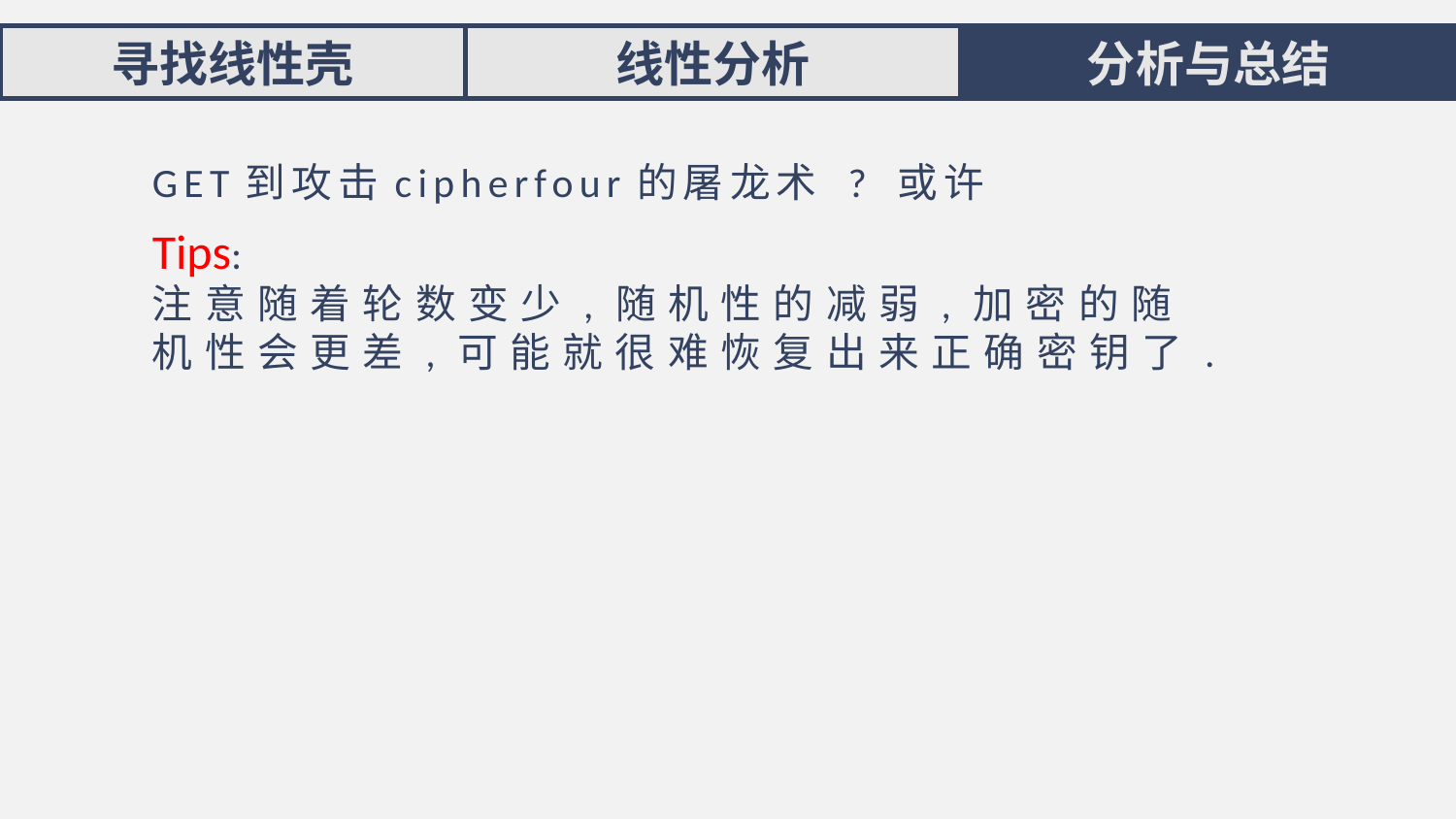

寻找线性壳
线性分析
分析与总结
GET到攻击cipherfour的屠龙术 ? 或许
Tips:
注意随着轮数变少,随机性的减弱,加密的随机性会更差,可能就很难恢复出来正确密钥了.